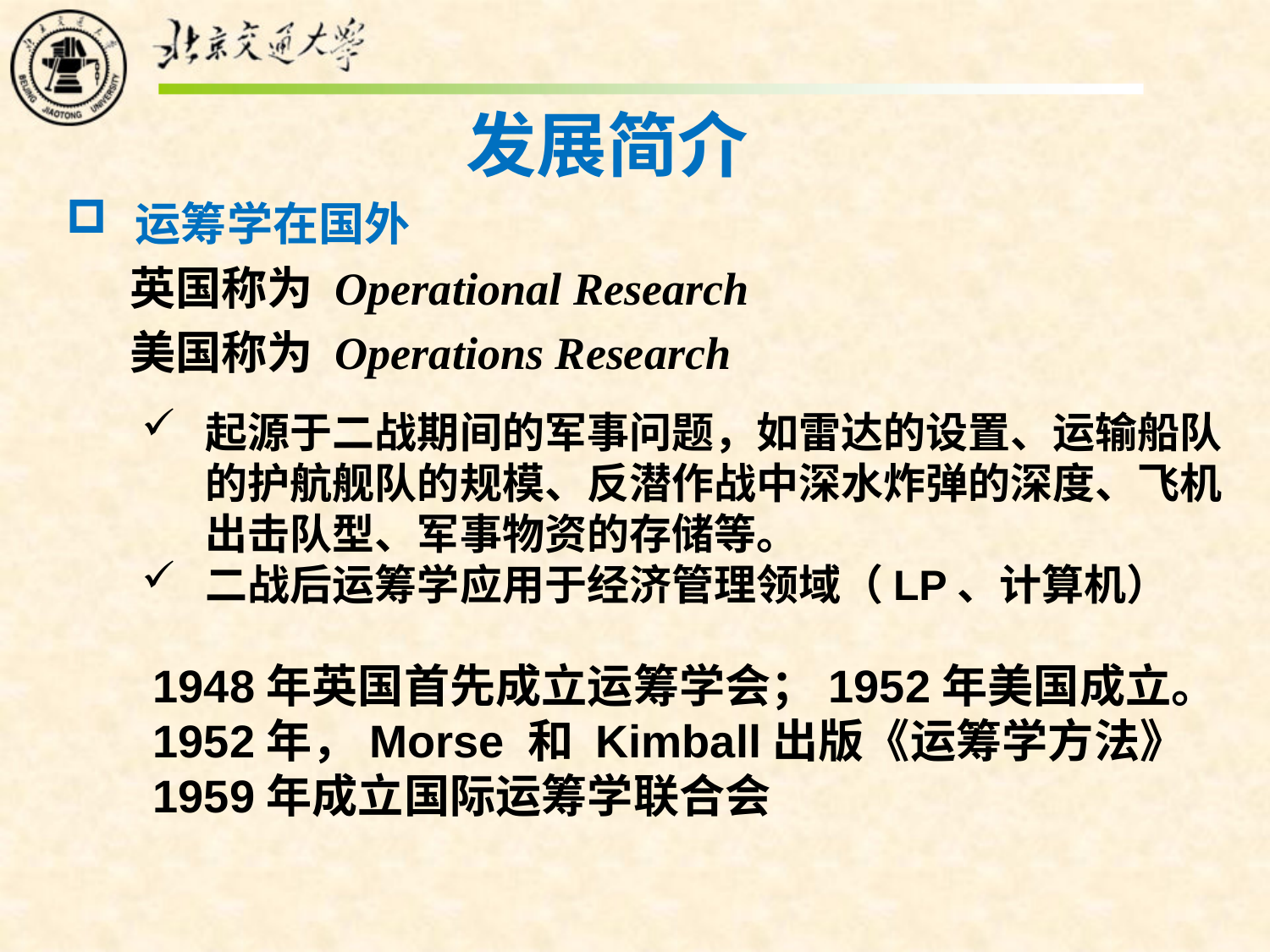

# 发展简介
 运筹学在国外
英国称为 Operational Research
美国称为 Operations Research

起源于二战期间的军事问题，如雷达的设置、运输船队的护航舰队的规模、反潜作战中深水炸弹的深度、飞机出击队型、军事物资的存储等。
二战后运筹学应用于经济管理领域（LP、计算机）
1948年英国首先成立运筹学会；1952年美国成立。
1952年，Morse 和 Kimball出版《运筹学方法》
1959年成立国际运筹学联合会